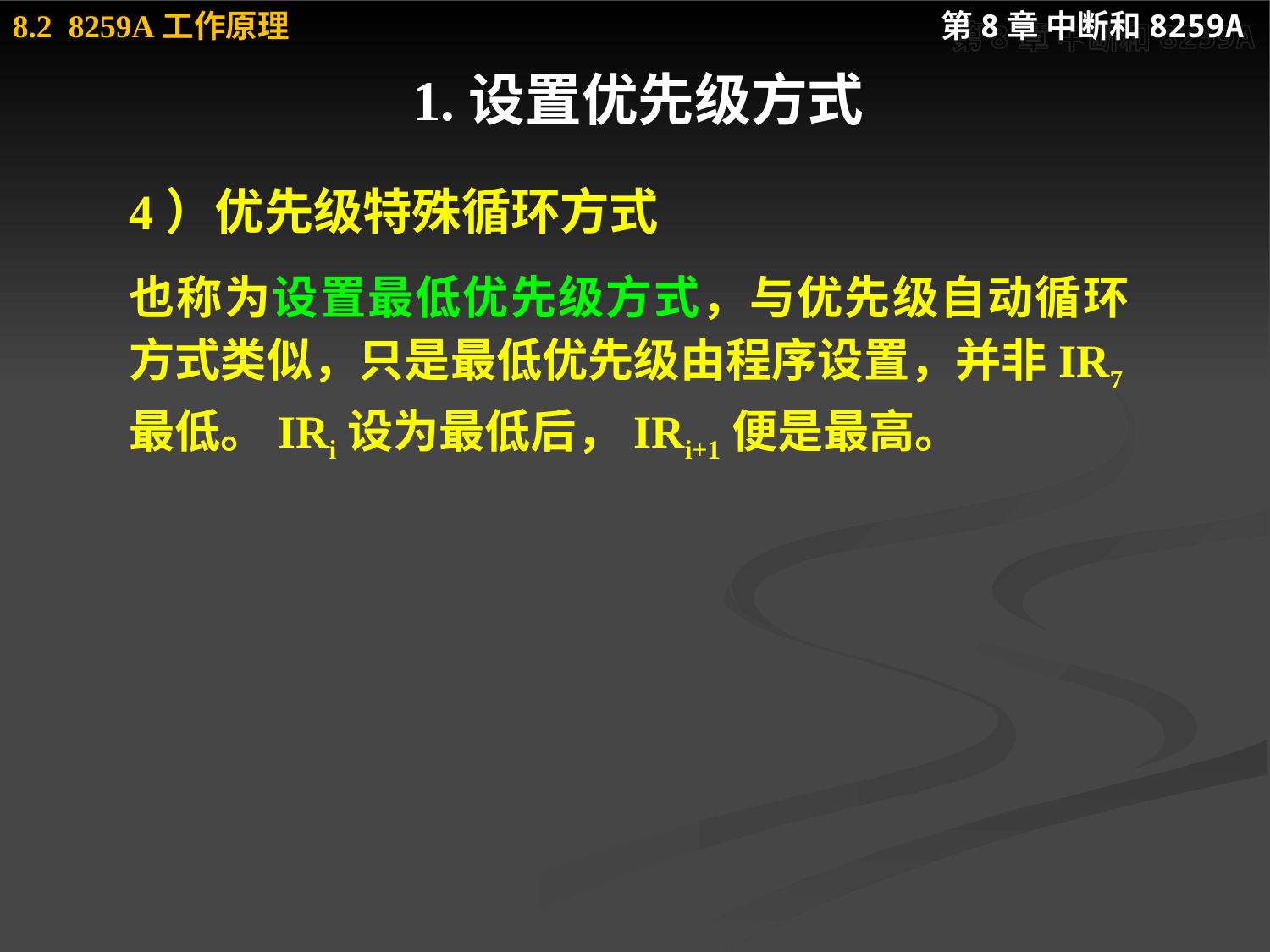

# 1.设置优先级方式
4）优先级特殊循环方式
也称为设置最低优先级方式，与优先级自动循环方式类似，只是最低优先级由程序设置，并非IR7最低。IRi设为最低后，IRi+1便是最高。